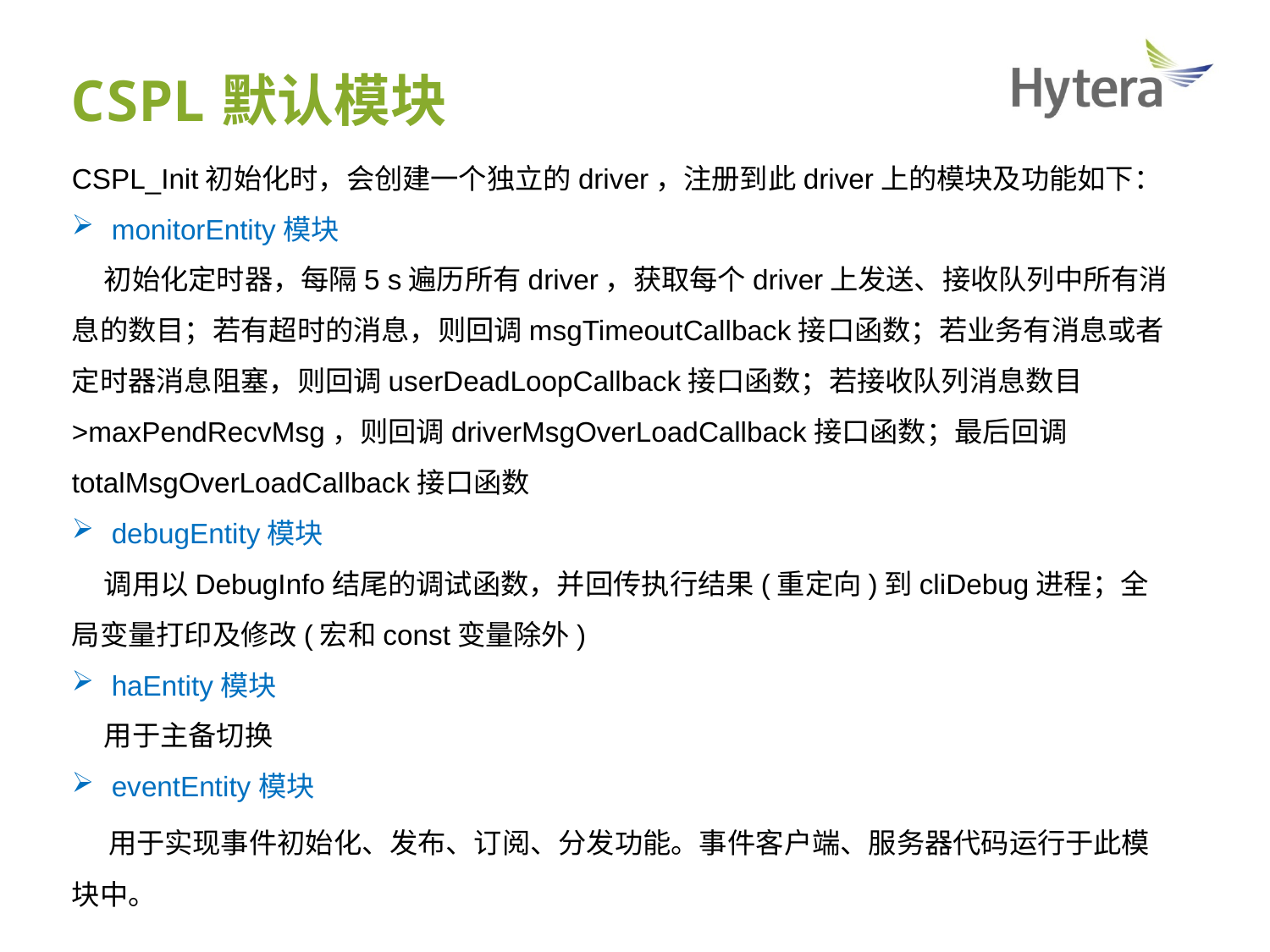

CSPL默认模块
CSPL_Init初始化时，会创建一个独立的driver，注册到此driver上的模块及功能如下：
monitorEntity模块
    初始化定时器，每隔5 s遍历所有driver，获取每个driver上发送、接收队列中所有消息的数目；若有超时的消息，则回调msgTimeoutCallback接口函数；若业务有消息或者定时器消息阻塞，则回调userDeadLoopCallback接口函数；若接收队列消息数目>maxPendRecvMsg，则回调driverMsgOverLoadCallback接口函数；最后回调totalMsgOverLoadCallback接口函数
debugEntity模块
    调用以DebugInfo结尾的调试函数，并回传执行结果(重定向)到cliDebug进程；全局变量打印及修改(宏和const变量除外)
haEntity模块
    用于主备切换
eventEntity模块
    用于实现事件初始化、发布、订阅、分发功能。事件客户端、服务器代码运行于此模块中。